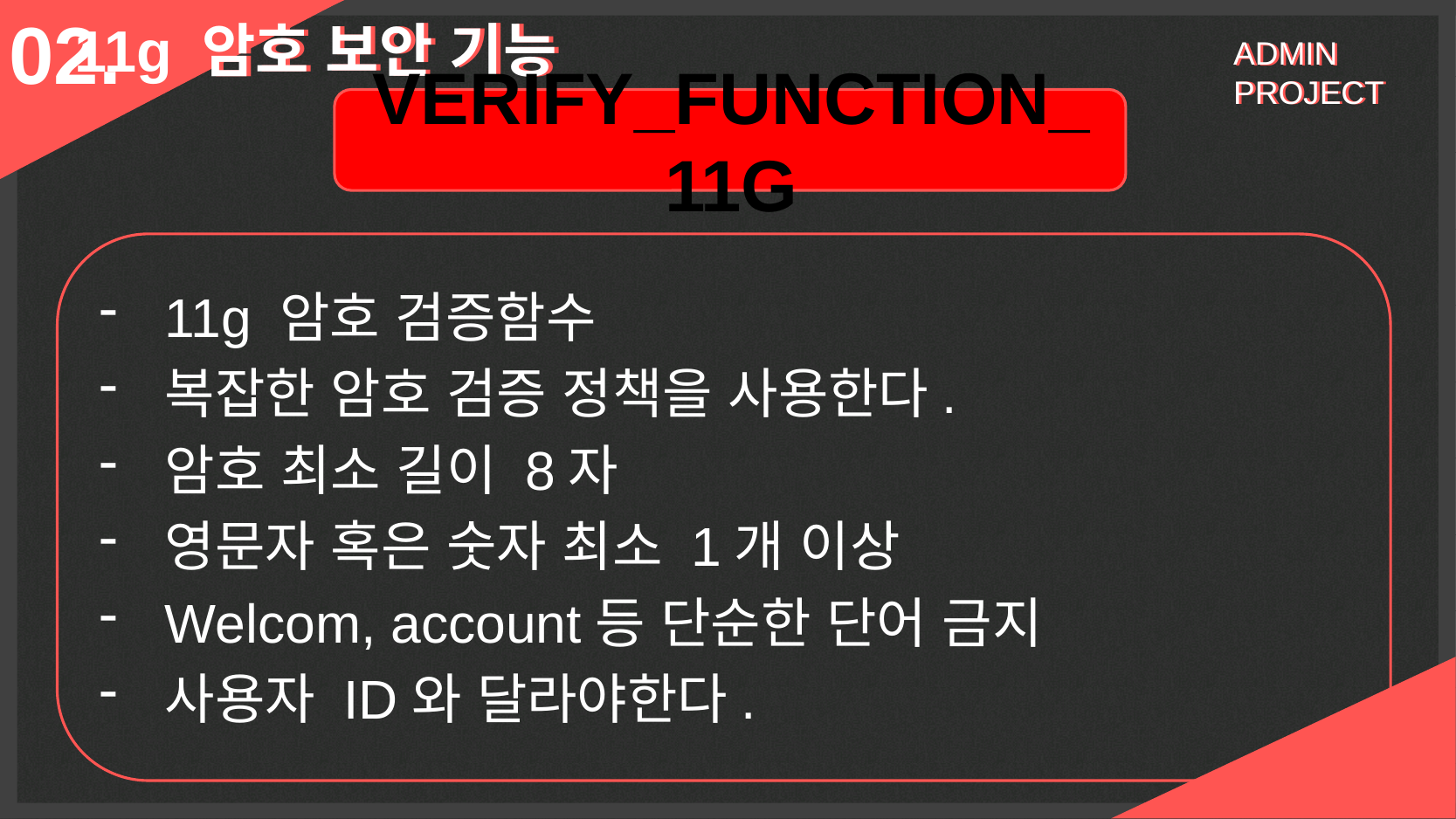

02.

11g 암호 보안 기능
11g 암호 보안 기능
ADMIN PROJECT
ADMIN PROJECT
VERIFY_FUNCTION_11G
11g 암호 검증함수
복잡한 암호 검증 정책을 사용한다.
암호 최소 길이 8자
영문자 혹은 숫자 최소 1개 이상
Welcom, account등 단순한 단어 금지
사용자 ID와 달라야한다.